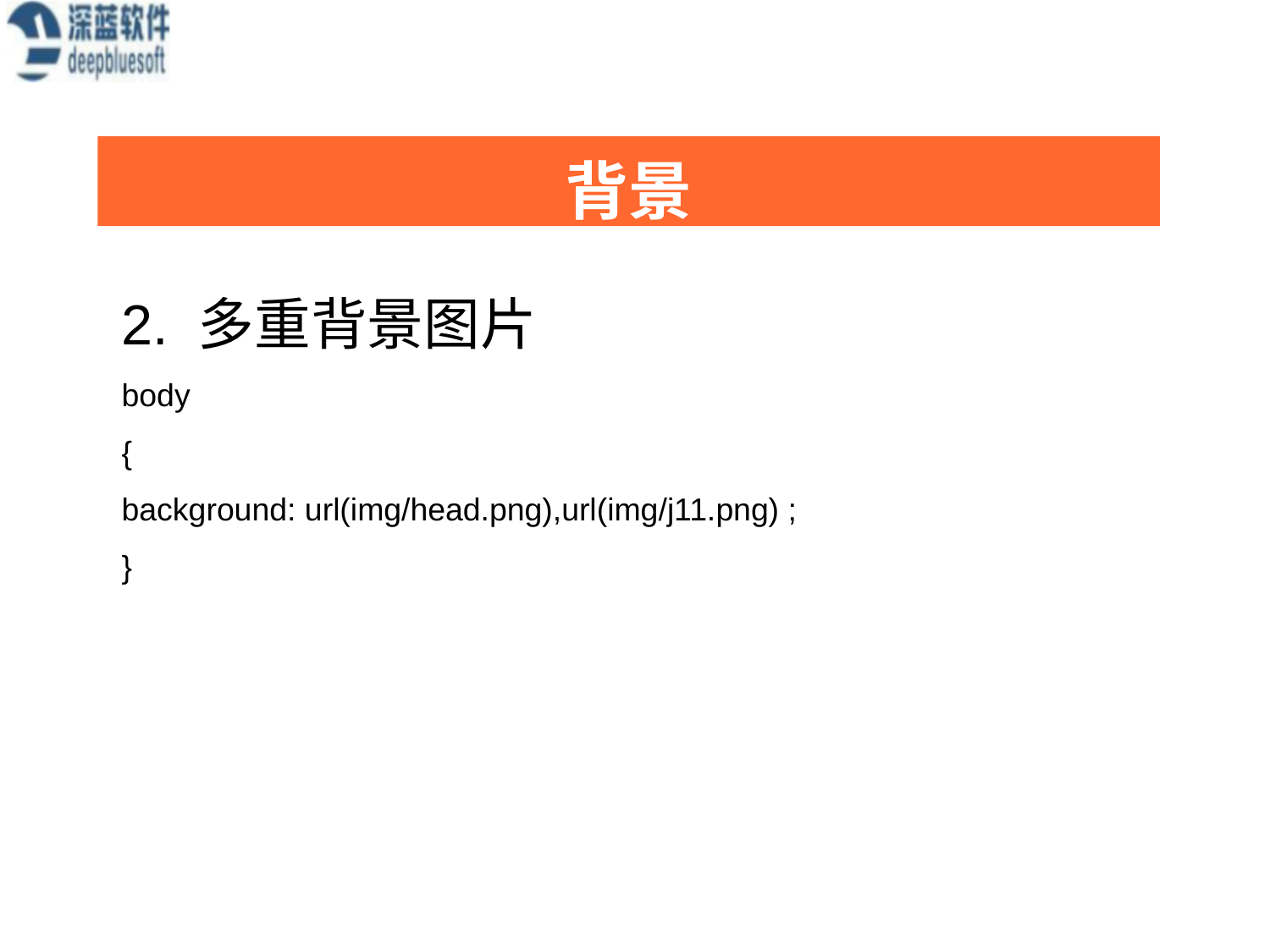

背景
2. 多重背景图片
body
{
background: url(img/head.png),url(img/j11.png) ;
}